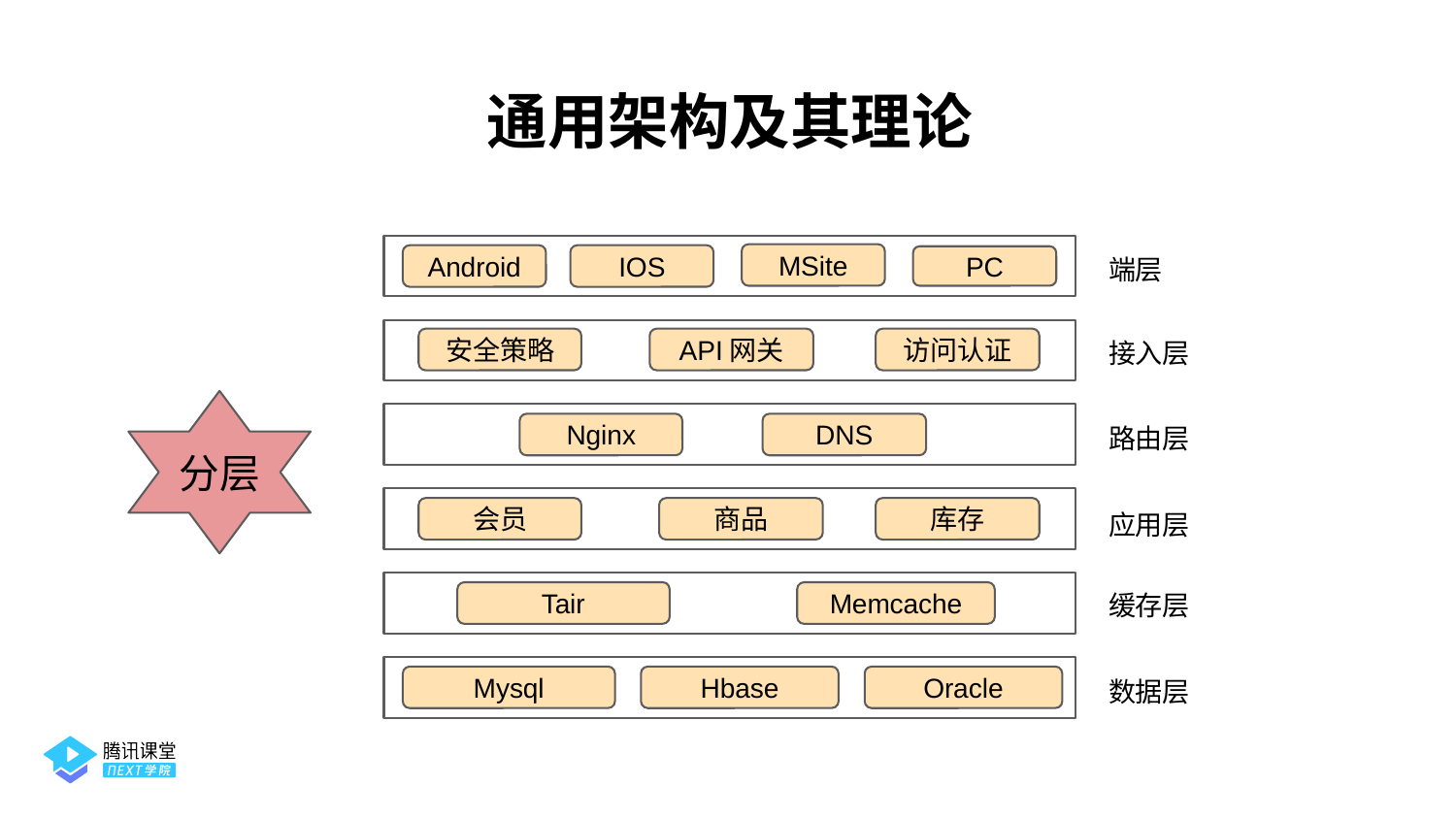

通用架构及其理论

MSite
Android
IOS
端层
PC

API网关
访问认证
接入层
安全策略
分层

DNS
Nginx
路由层

商品
库存
会员
应用层

缓存层
Memcache
Tair

Mysql
Hbase
Oracle
数据层